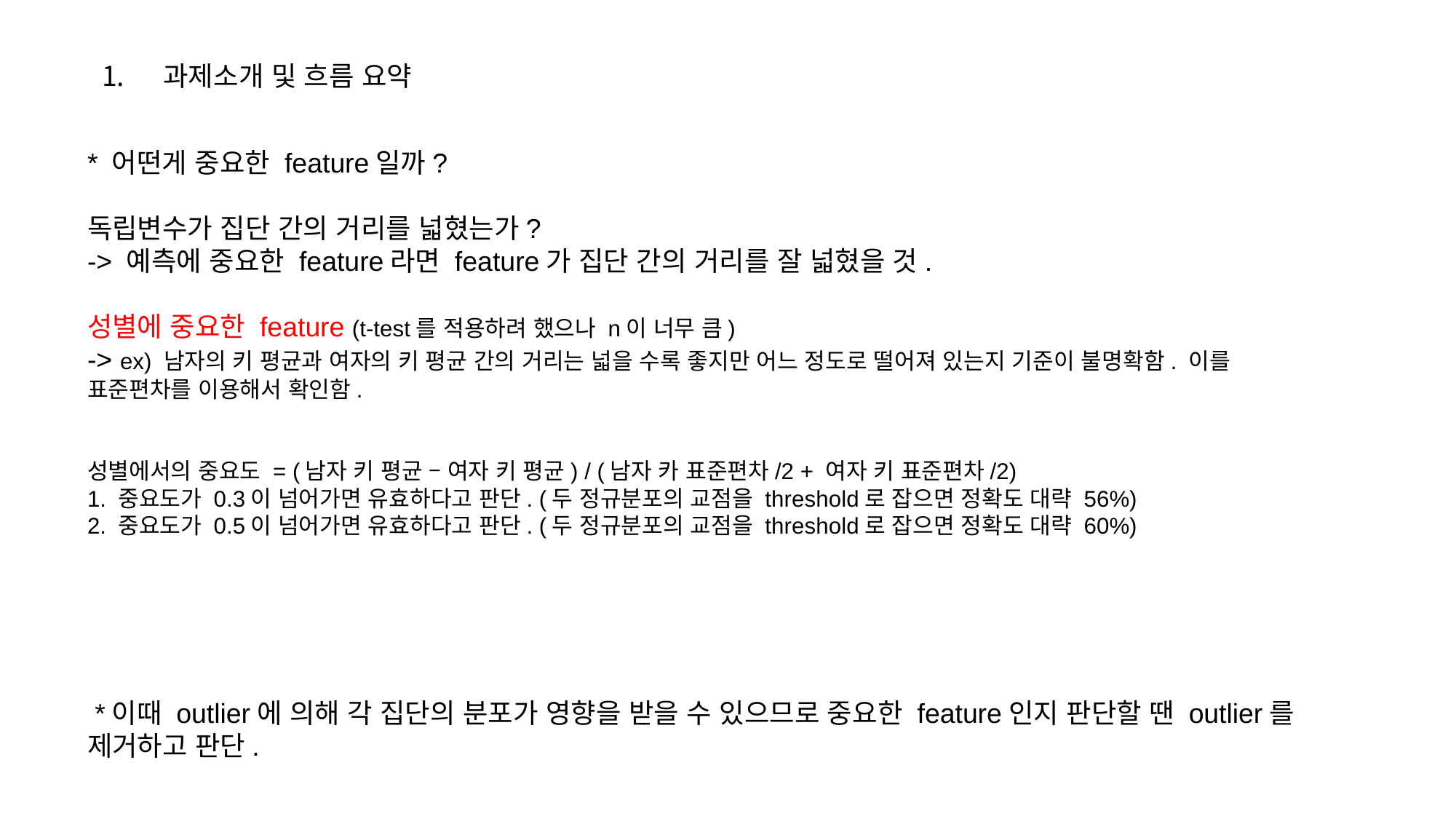

과제소개 및 흐름 요약
* 어떤게 중요한 feature일까?

독립변수가 집단 간의 거리를 넓혔는가?
-> 예측에 중요한 feature라면 feature가 집단 간의 거리를 잘 넓혔을 것.

성별에 중요한 feature (t-test를 적용하려 했으나 n이 너무 큼)
-> ex) 남자의 키 평균과 여자의 키 평균 간의 거리는 넓을 수록 좋지만 어느 정도로 떨어져 있는지 기준이 불명확함. 이를 표준편차를 이용해서 확인함.

성별에서의 중요도 = (남자 키 평균 – 여자 키 평균) / (남자 카 표준편차/2 + 여자 키 표준편차/2)
1. 중요도가 0.3이 넘어가면 유효하다고 판단. (두 정규분포의 교점을 threshold로 잡으면 정확도 대략 56%)
2. 중요도가 0.5이 넘어가면 유효하다고 판단. (두 정규분포의 교점을 threshold로 잡으면 정확도 대략 60%)
 *이때 outlier에 의해 각 집단의 분포가 영향을 받을 수 있으므로 중요한 feature인지 판단할 땐 outlier를 제거하고 판단.